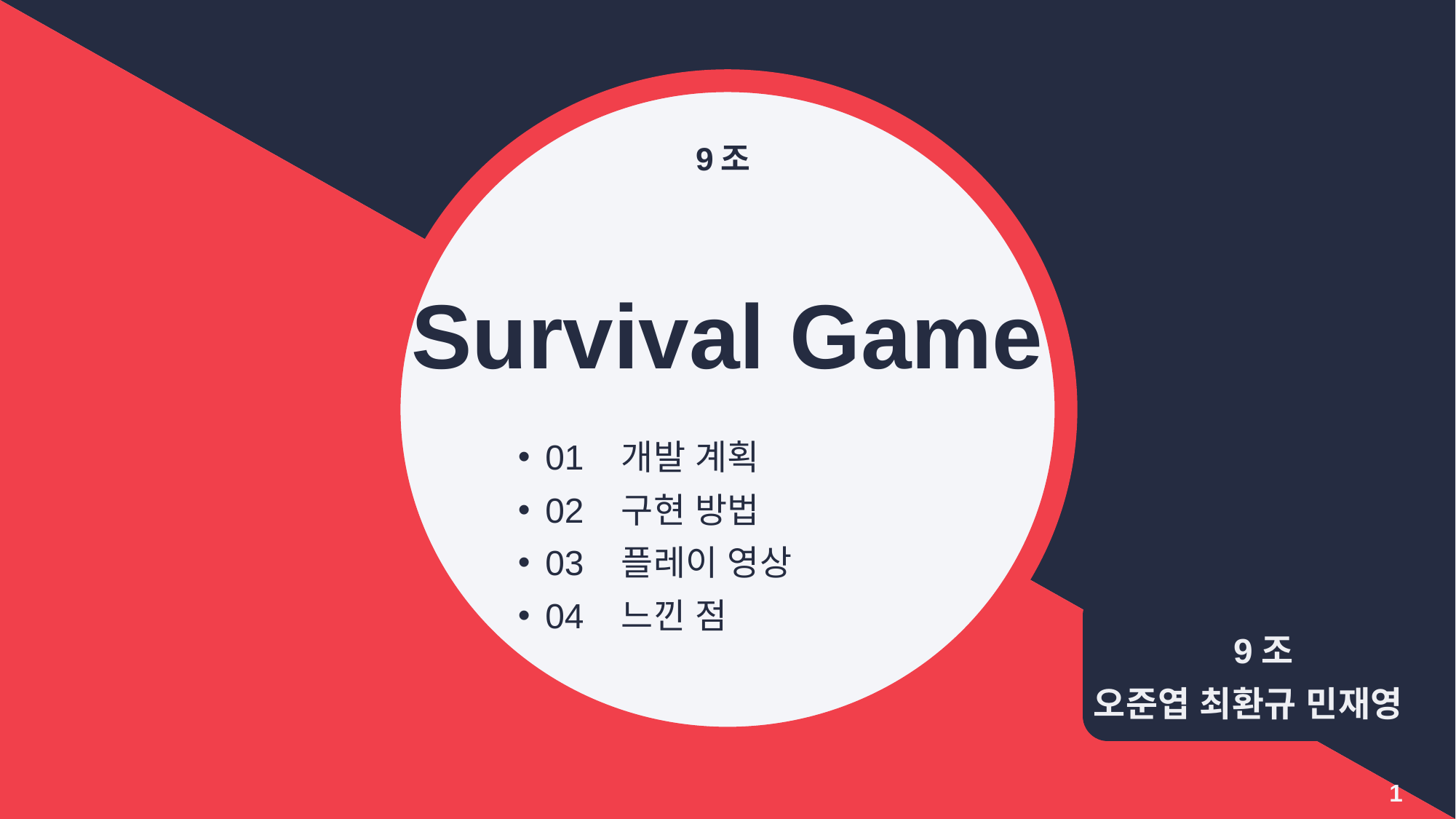

9조
# Survival Game
01   개발 계획
02   구현 방법
03   플레이 영상
04   느낀 점

9조
오준엽 최환규 민재영
1